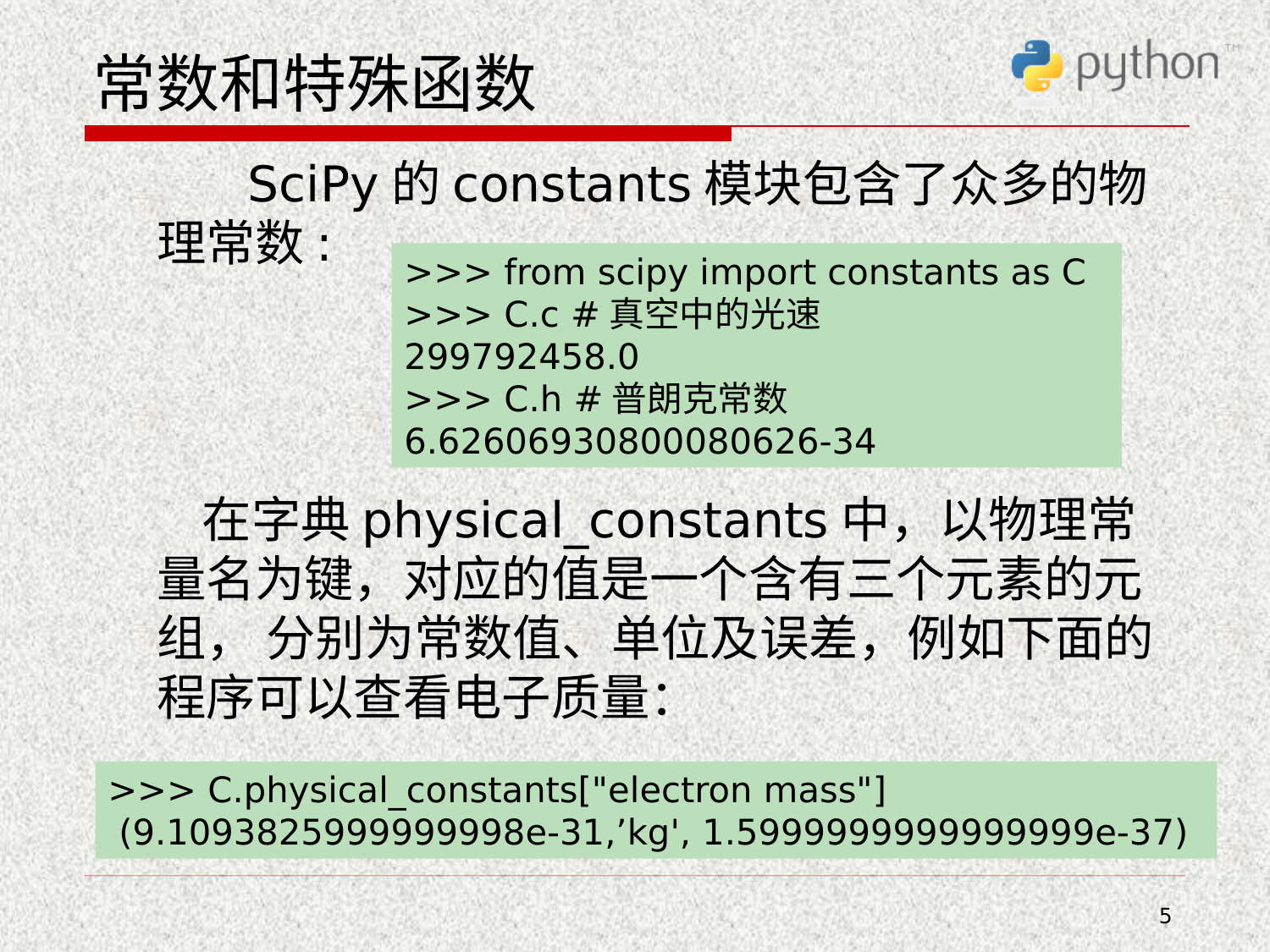

# 常数和特殊函数
          SciPy的constants模块包含了众多的物理常数:

         在字典physical_constants中，以物理常量名为键，对应的值是一个含有三个元素的元组， 分别为常数值、单位及误差，例如下面的程序可以查看电子质量：

>>> from scipy import constants as C
>>> C.c #真空中的光速
299792458.0
>>> C.h #普朗克常数
6.62606930800080626-34
>>> C.physical_constants["electron mass"]
 (9.1093825999999998e-31,’kg', 1.5999999999999999e-37)
5